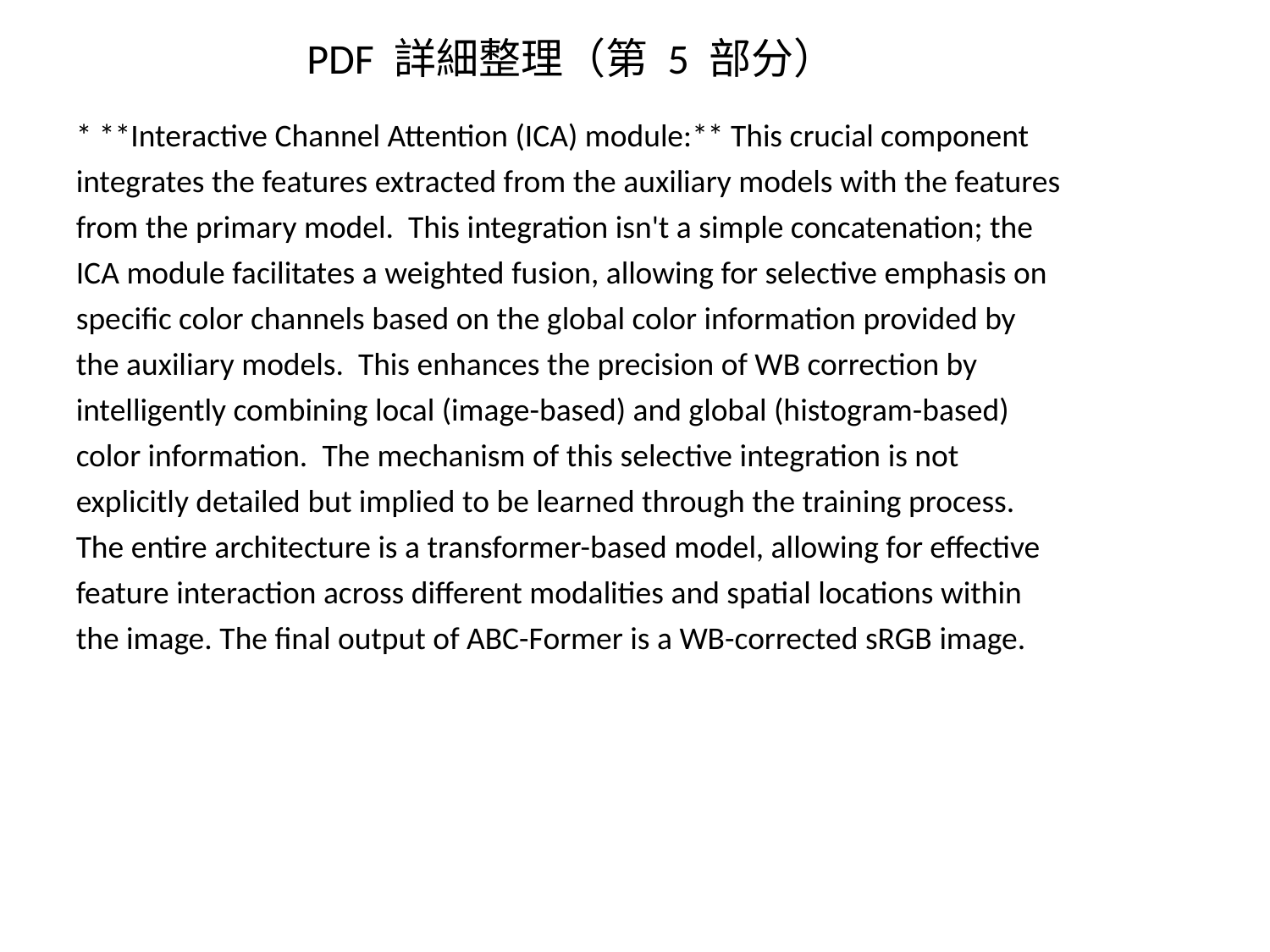

PDF 詳細整理（第 5 部分）

* **Interactive Channel Attention (ICA) module:** This crucial component integrates the features extracted from the auxiliary models with the features from the primary model.  This integration isn't a simple concatenation; the ICA module facilitates a weighted fusion, allowing for selective emphasis on specific color channels based on the global color information provided by the auxiliary models.  This enhances the precision of WB correction by intelligently combining local (image-based) and global (histogram-based) color information.  The mechanism of this selective integration is not explicitly detailed but implied to be learned through the training process.
The entire architecture is a transformer-based model, allowing for effective feature interaction across different modalities and spatial locations within the image. The final output of ABC-Former is a WB-corrected sRGB image.